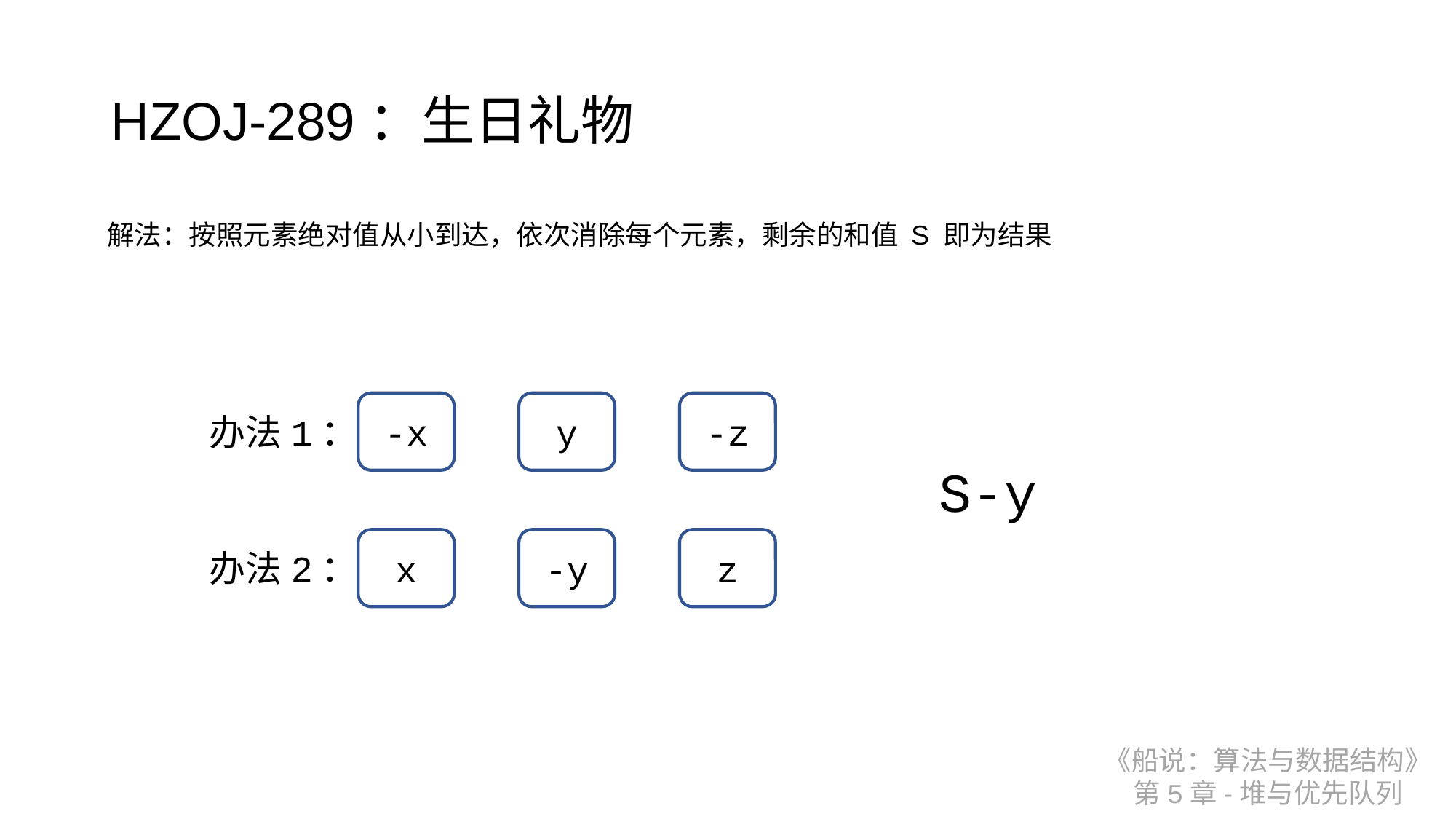

# HZOJ-289：生日礼物
解法：按照元素绝对值从小到达，依次消除每个元素，剩余的和值 S 即为结果
y
-z
-x
办法1：
S-y
-y
z
x
办法2：